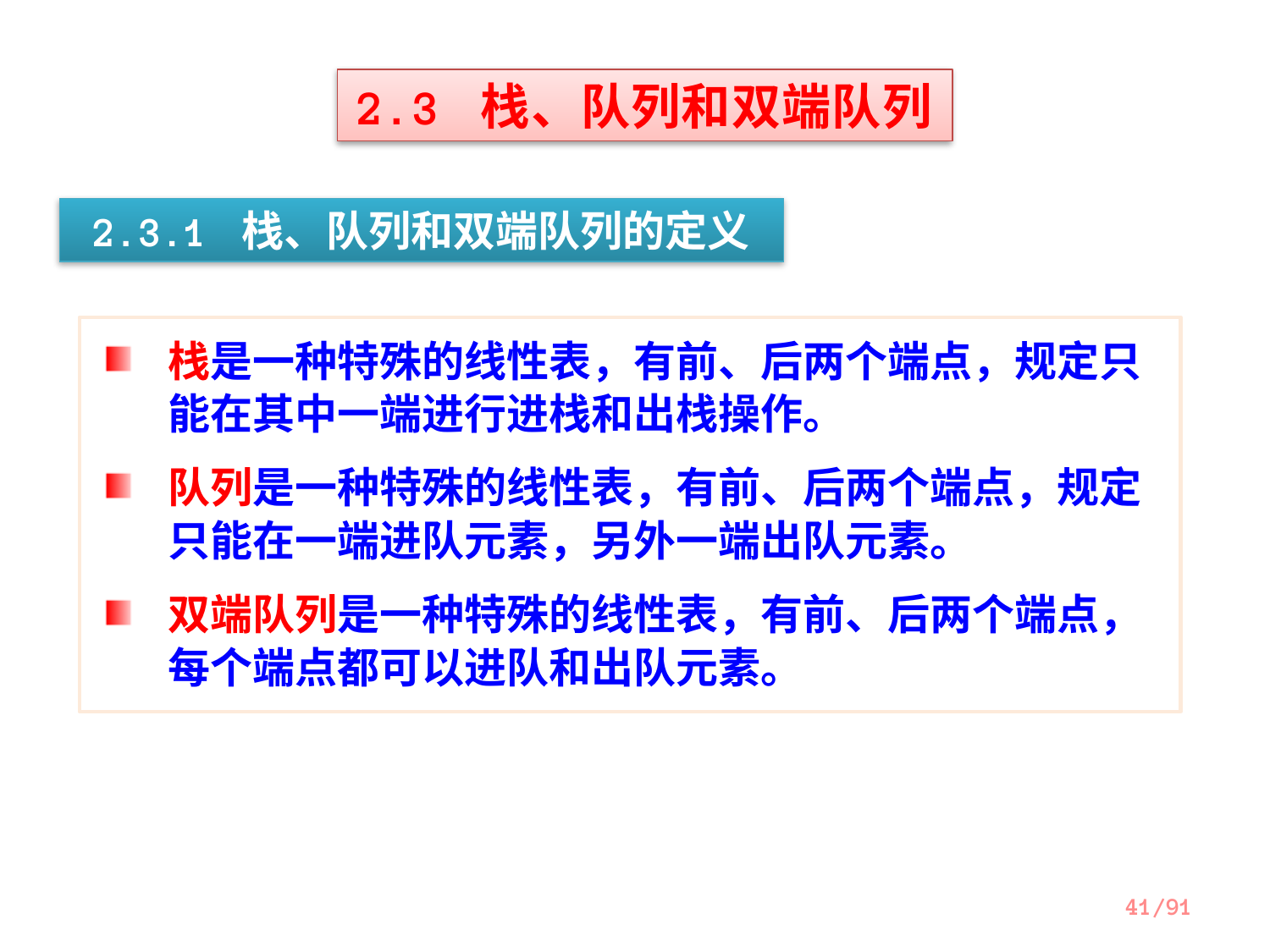

2.3 栈、队列和双端队列
2.3.1 栈、队列和双端队列的定义
栈是一种特殊的线性表，有前、后两个端点，规定只能在其中一端进行进栈和出栈操作。
队列是一种特殊的线性表，有前、后两个端点，规定只能在一端进队元素，另外一端出队元素。
双端队列是一种特殊的线性表，有前、后两个端点，每个端点都可以进队和出队元素。
41/91